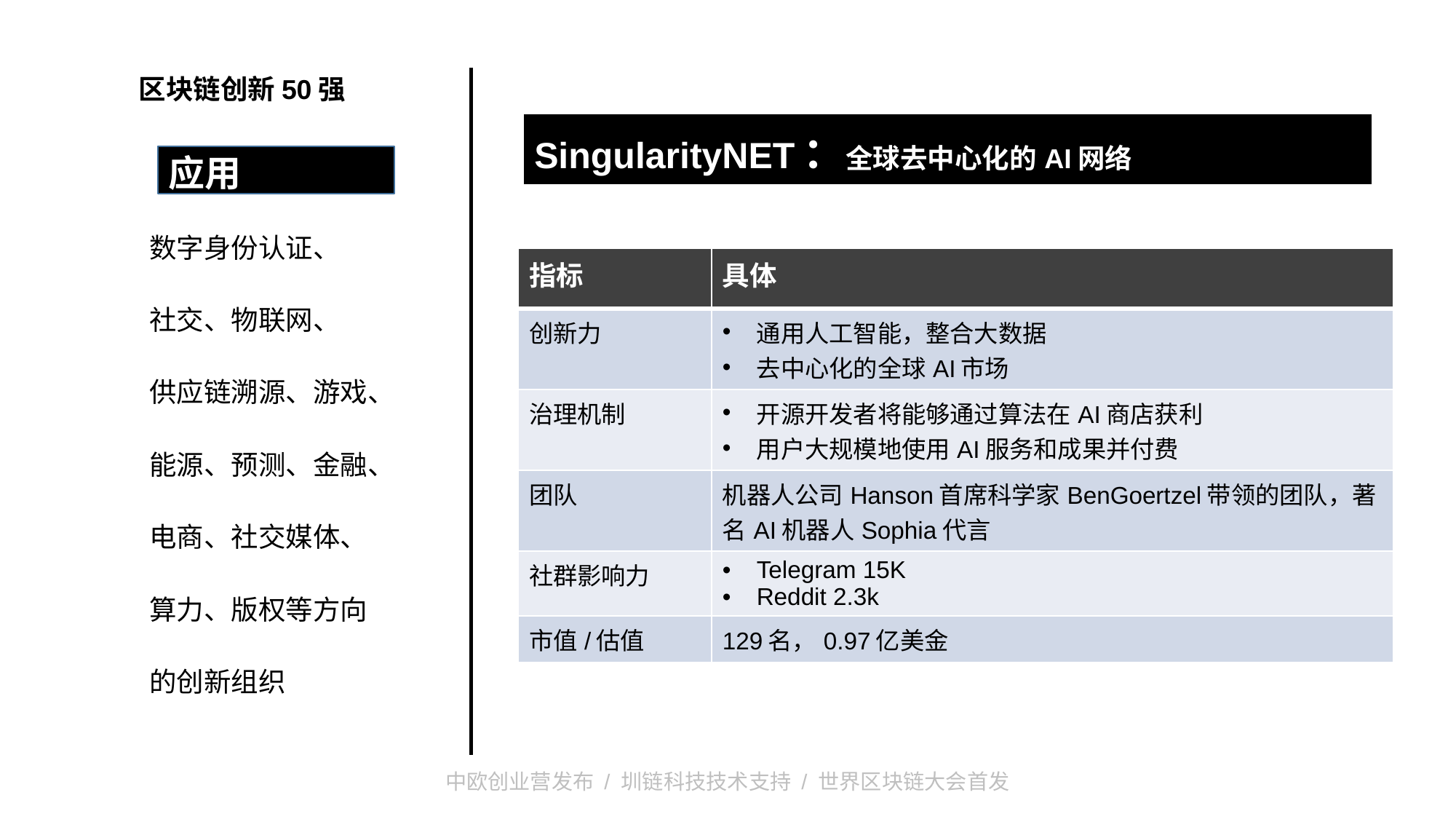

区块链创新50强
| SingularityNET：全球去中心化的AI网络 |
| --- |
|  |
应用
数字身份认证、
社交、物联网、
供应链溯源、游戏、
能源、预测、金融、
电商、社交媒体、
算力、版权等方向
的创新组织
| 指标 | 具体 |
| --- | --- |
| 创新力 | 通用人工智能，整合大数据 去中心化的全球AI市场 |
| 治理机制 | 开源开发者将能够通过算法在AI商店获利 用户大规模地使用AI服务和成果并付费 |
| 团队 | 机器人公司Hanson首席科学家BenGoertzel带领的团队，著名AI机器人Sophia代言 |
| 社群影响力 | Telegram 15K Reddit 2.3k |
| 市值/估值 | 129名，0.97亿美金 |
中欧创业营发布 / 圳链科技技术支持 / 世界区块链大会首发